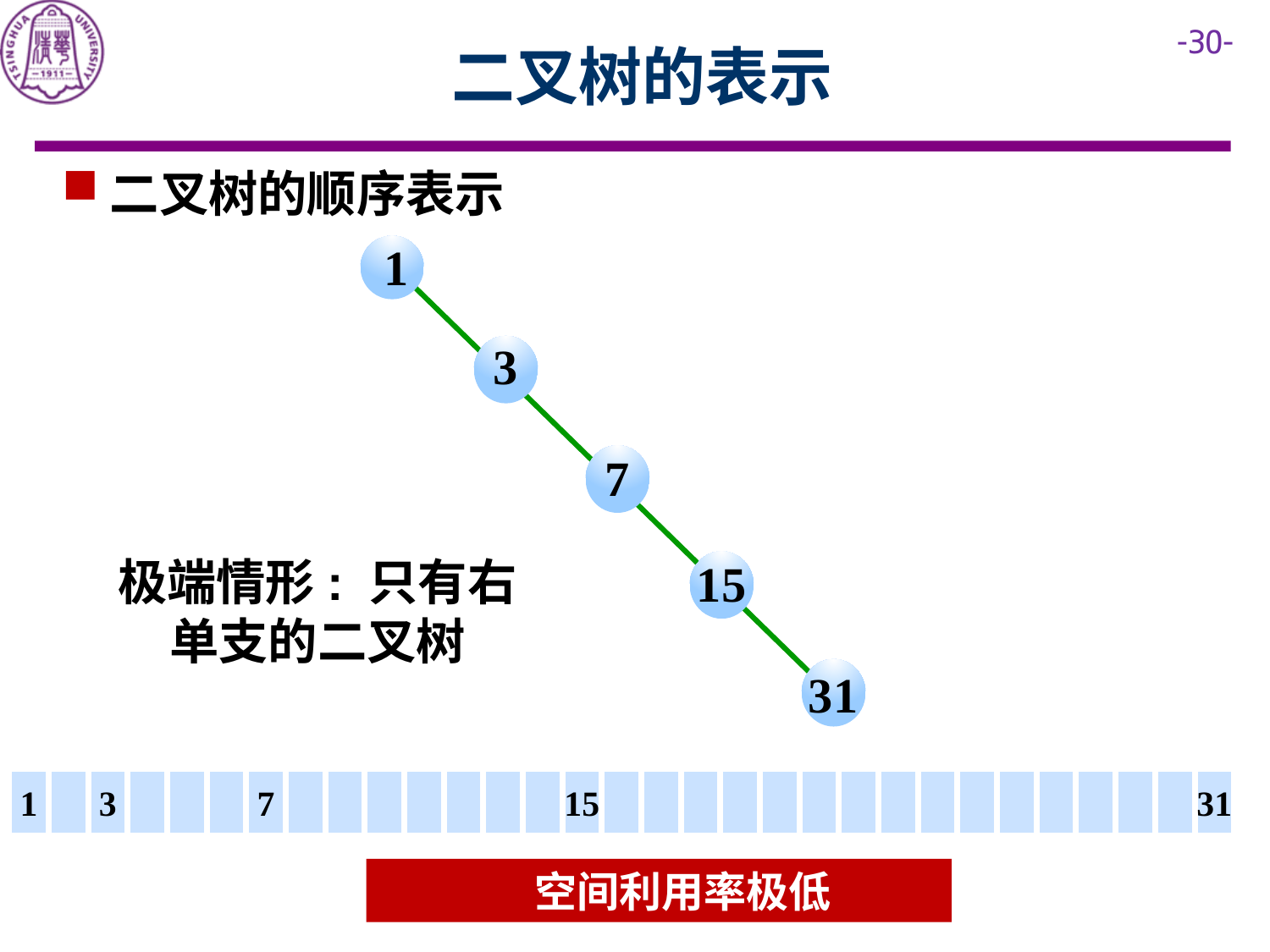

# 二叉树的表示
二叉树的顺序表示
1

3

7

极端情形: 只有右单支的二叉树
15

31

1

3

7

15

31
空间利用率极低